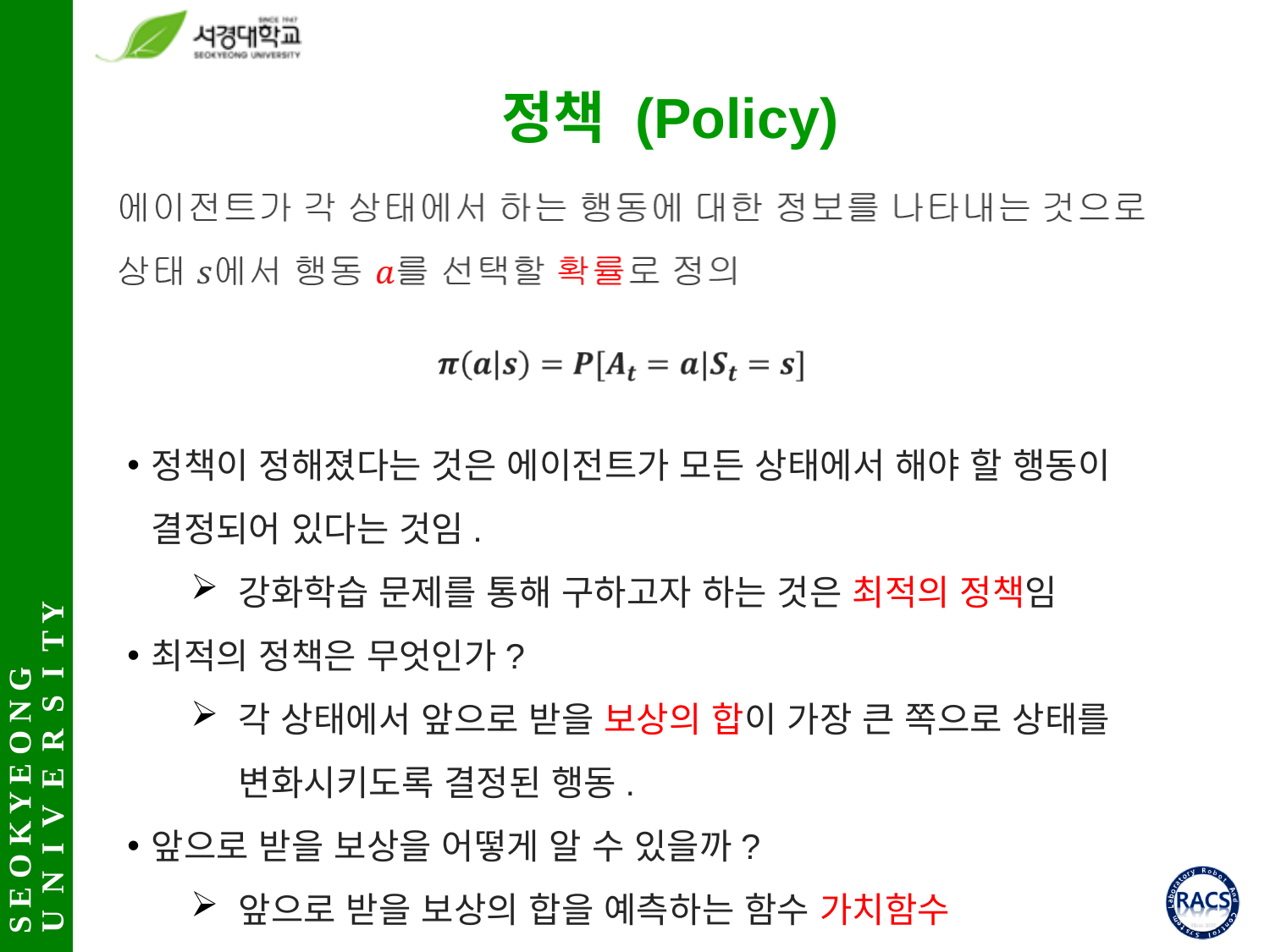

# 정책 (Policy)

정책이 정해졌다는 것은 에이전트가 모든 상태에서 해야 할 행동이 결정되어 있다는 것임.
강화학습 문제를 통해 구하고자 하는 것은 최적의 정책임
최적의 정책은 무엇인가?
각 상태에서 앞으로 받을 보상의 합이 가장 큰 쪽으로 상태를 변화시키도록 결정된 행동.
앞으로 받을 보상을 어떻게 알 수 있을까?
앞으로 받을 보상의 합을 예측하는 함수 가치함수